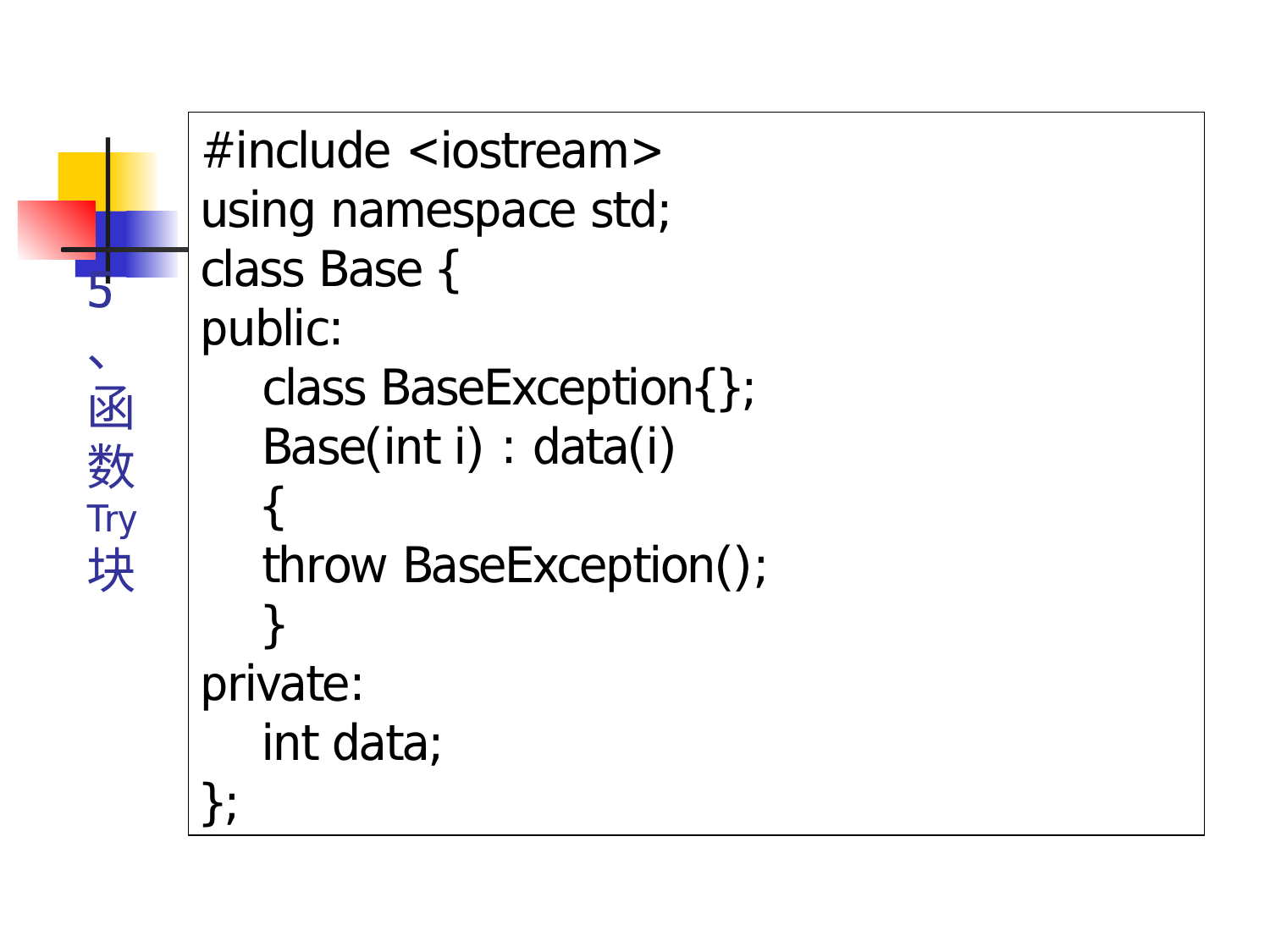

#include <iostream>
using namespace std;
class Base {
public:
    class BaseException{};
    Base(int i) : data(i)
    {
    throw BaseException();
    }
private:
    int data;
};

5、函数Try块